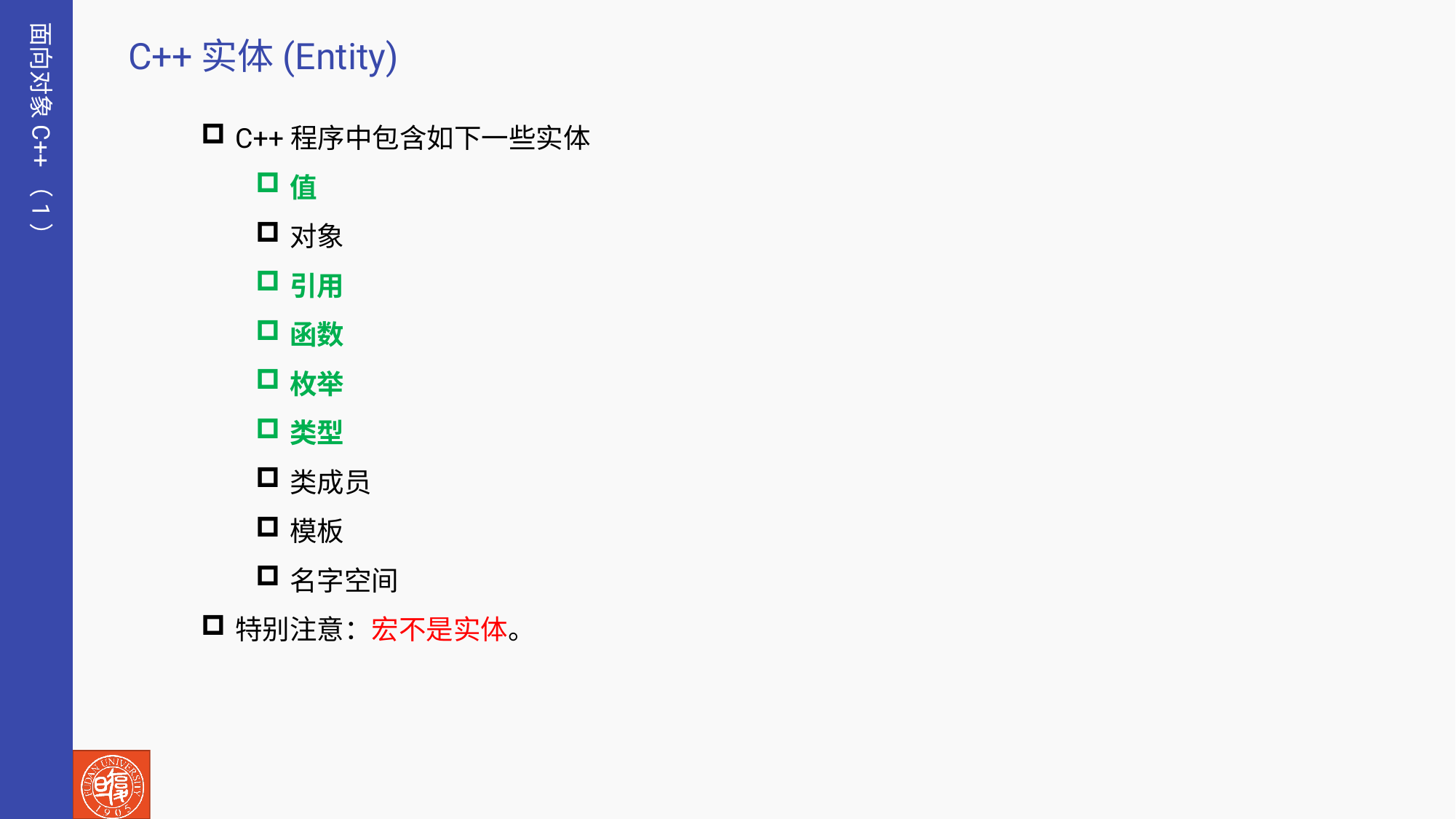

面向对象C++（1）
C++实体(Entity)
C++程序中包含如下一些实体
值
对象
引用
函数
枚举
类型
类成员
模板
名字空间
特别注意：宏不是实体。